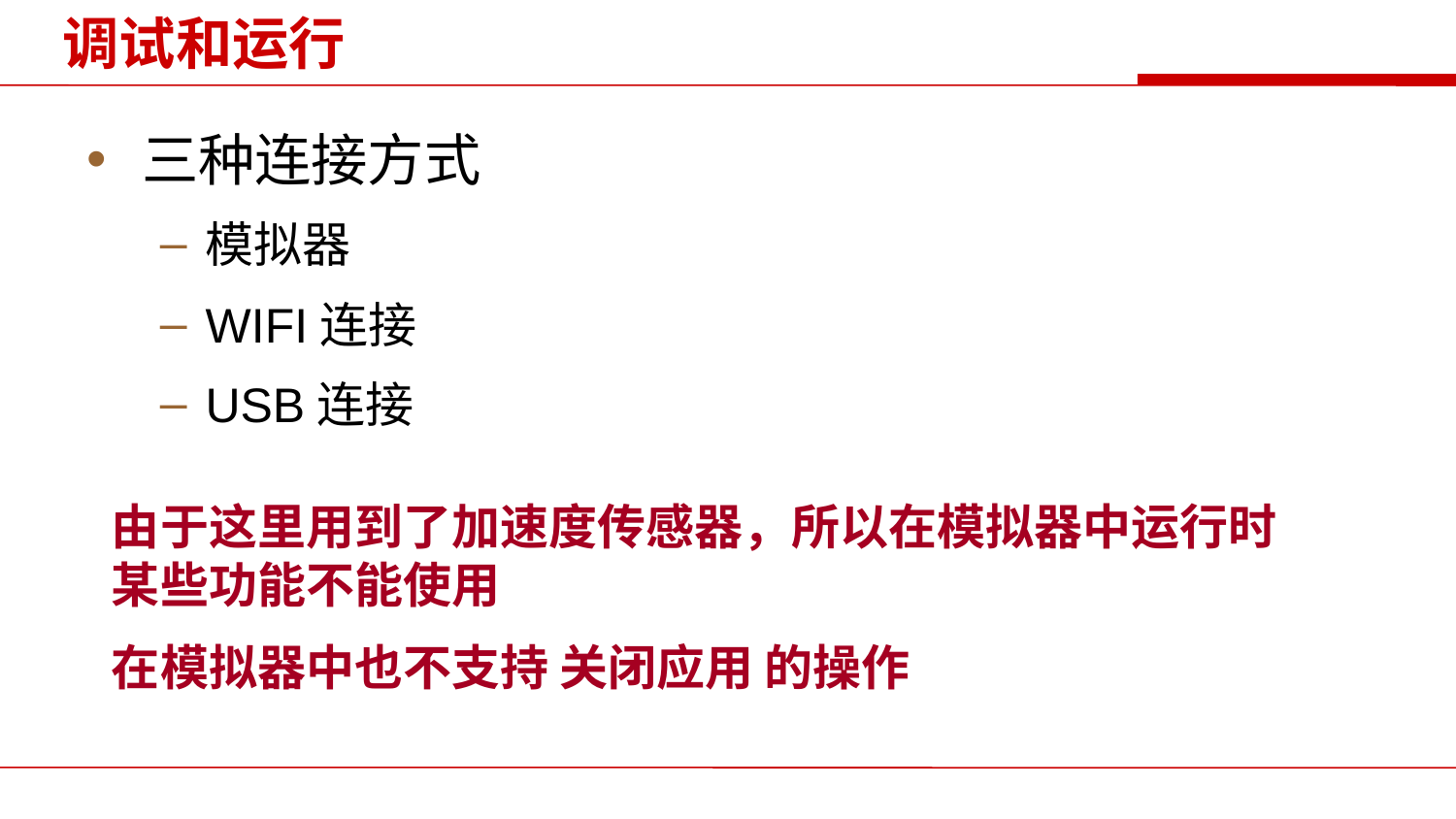

调试和运行
三种连接方式
模拟器
WIFI连接
USB连接
由于这里用到了加速度传感器，所以在模拟器中运行时某些功能不能使用
在模拟器中也不支持 关闭应用 的操作